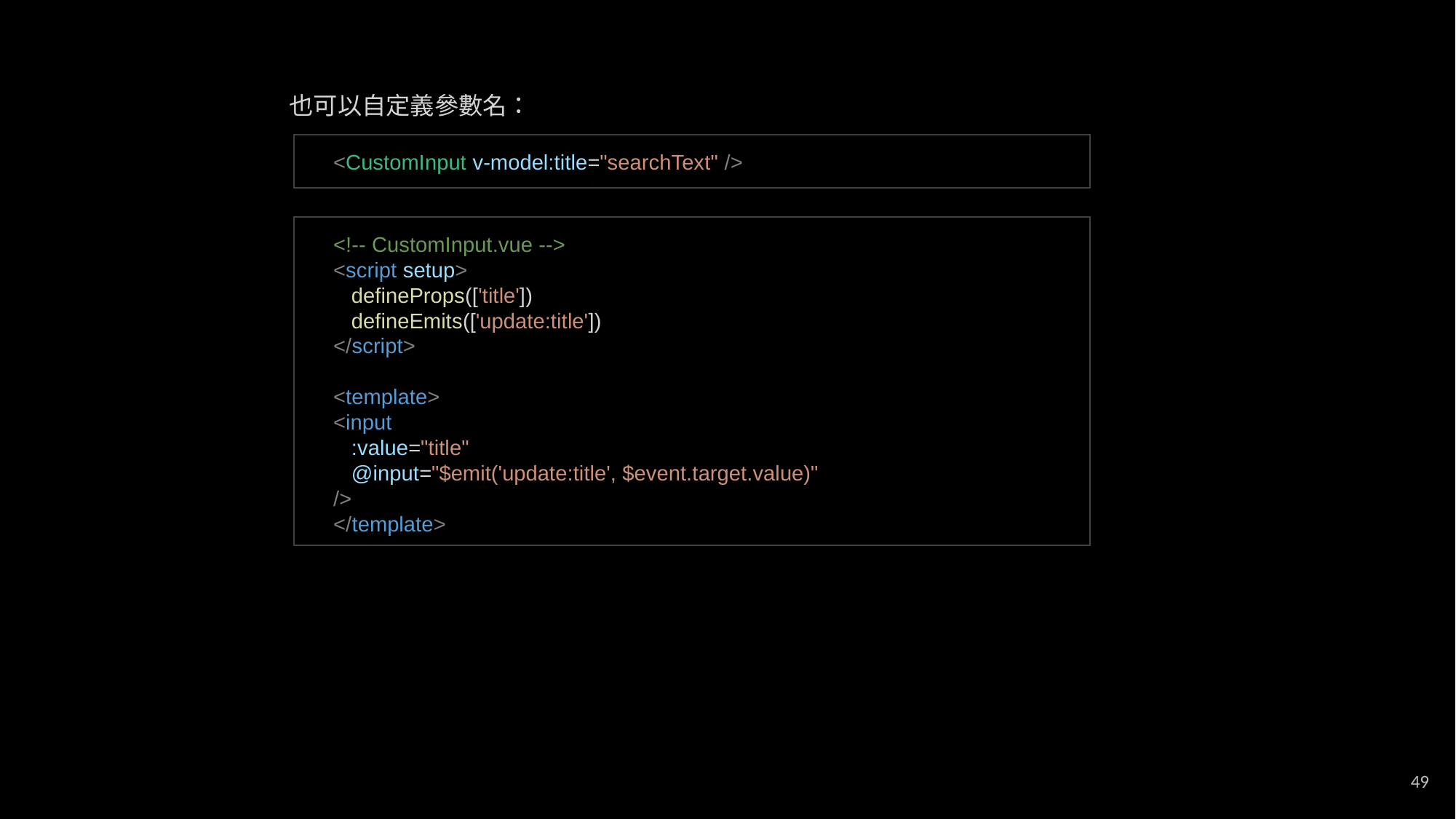

也可以自定義參數名：

<CustomInput v-model:title="searchText" />

<!-- CustomInput.vue -->
<script setup>
   defineProps(['title'])
   defineEmits(['update:title'])
</script>
<template>
<input
   :value="title"
   @input="$emit('update:title', $event.target.value)"
/>
</template>
49